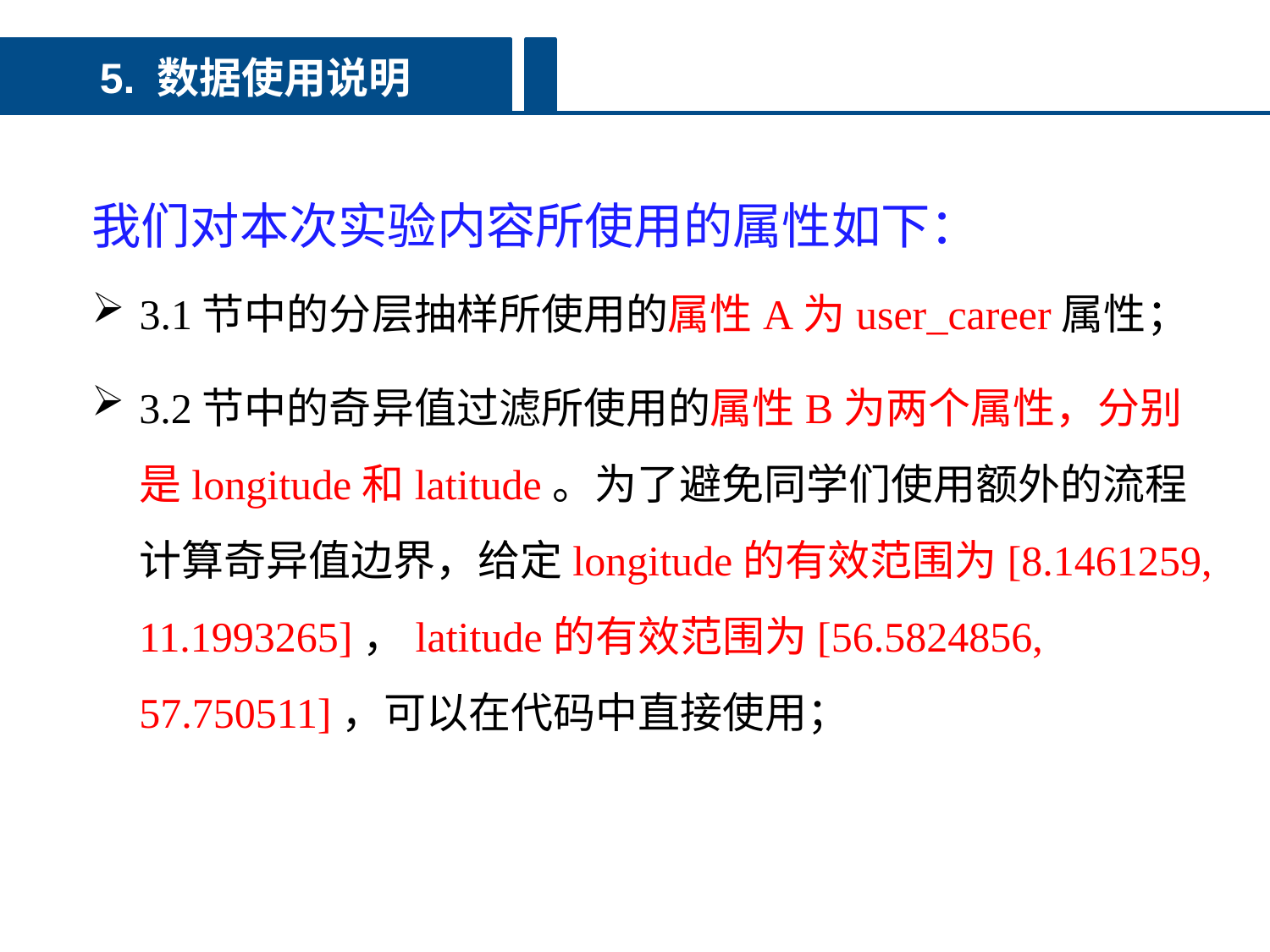

5. 数据使用说明

我们对本次实验内容所使用的属性如下：
3.1节中的分层抽样所使用的属性A为user_career属性；
3.2节中的奇异值过滤所使用的属性B为两个属性，分别是longitude和latitude。为了避免同学们使用额外的流程计算奇异值边界，给定longitude的有效范围为[8.1461259, 11.1993265]，latitude的有效范围为[56.5824856, 57.750511]，可以在代码中直接使用；